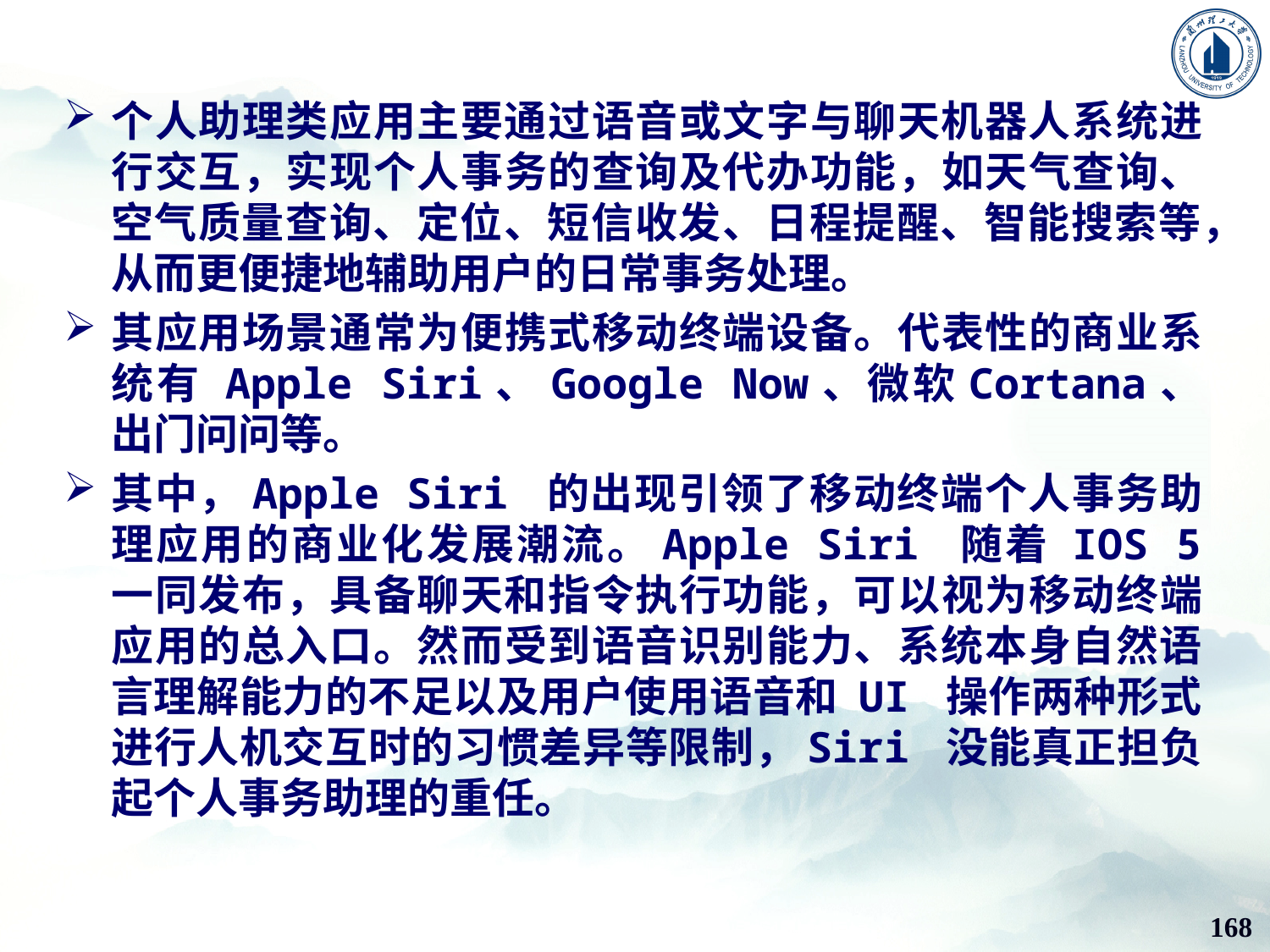

个人助理类应用主要通过语音或文字与聊天机器人系统进行交互，实现个人事务的查询及代办功能，如天气查询、空气质量查询、定位、短信收发、日程提醒、智能搜索等，从而更便捷地辅助用户的日常事务处理。
其应用场景通常为便携式移动终端设备。代表性的商业系统有 Apple Siri、Google Now、微软Cortana、出门问问等。
其中，Apple Siri 的出现引领了移动终端个人事务助理应用的商业化发展潮流。Apple Siri 随着 IOS 5 一同发布，具备聊天和指令执行功能，可以视为移动终端应用的总入口。然而受到语音识别能力、系统本身自然语言理解能力的不足以及用户使用语音和 UI 操作两种形式进行人机交互时的习惯差异等限制，Siri 没能真正担负起个人事务助理的重任。

168